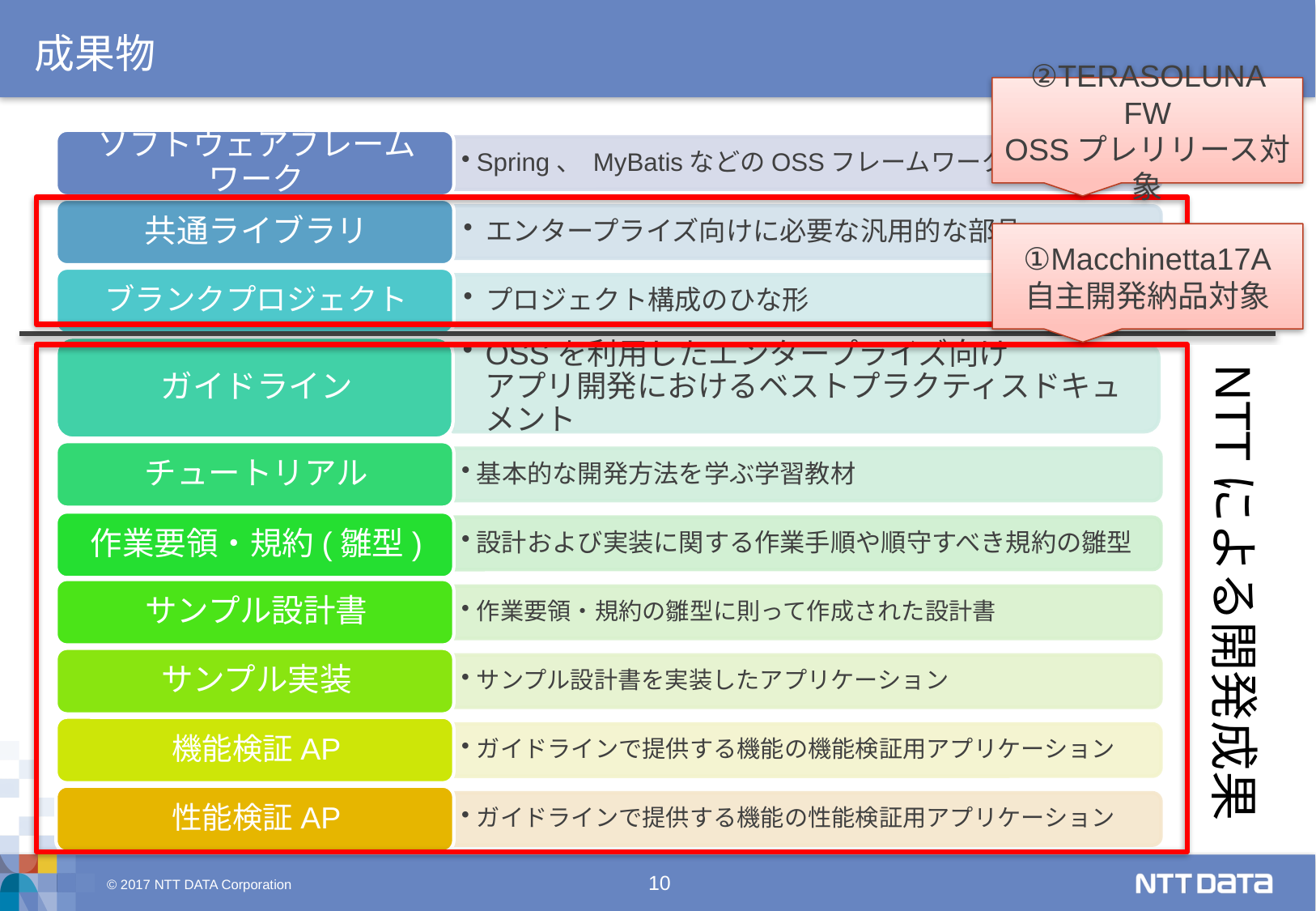

成果物
②TERASOLUNA FW
OSSプレリリース対象
Spring、 MyBatisなどのOSSフレームワーク
ソフトウェアフレームワーク
エンタープライズ向けに必要な汎用的な部品
共通ライブラリ
プロジェクト構成のひな形
ブランクプロジェクト
OSSを利用したエンタープライズ向け
アプリ開発におけるベストプラクティスドキュメント
ガイドライン
基本的な開発方法を学ぶ学習教材
チュートリアル
設計および実装に関する作業手順や順守すべき規約の雛型
作業要領・規約(雛型)
作業要領・規約の雛型に則って作成された設計書
サンプル設計書
サンプル設計書を実装したアプリケーション
サンプル実装
ガイドラインで提供する機能の機能検証用アプリケーション
機能検証AP
ガイドラインで提供する機能の性能検証用アプリケーション
性能検証AP

①Macchinetta17A
自主開発納品対象

NTTによる開発成果